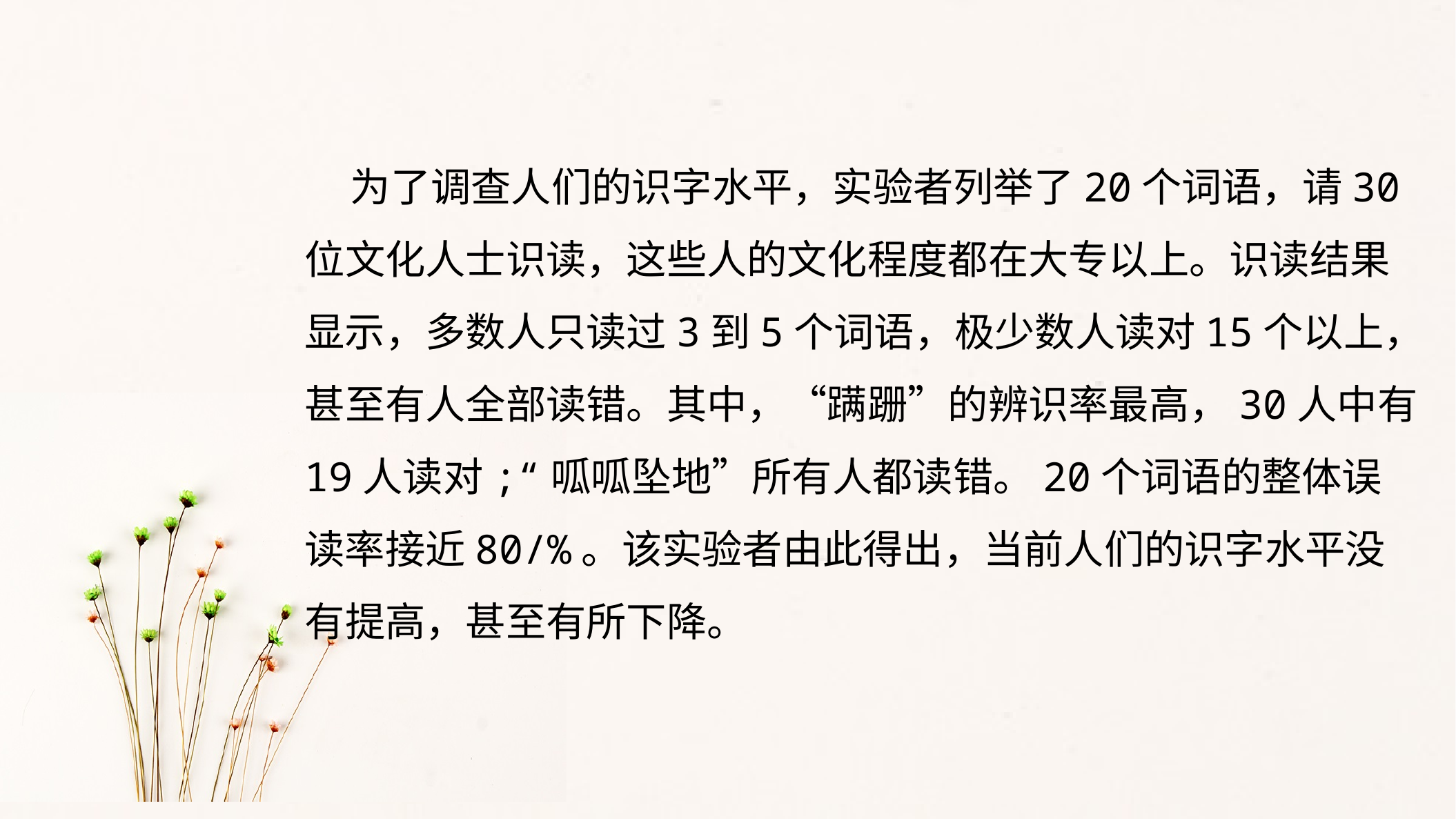

为了调查人们的识字水平，实验者列举了20个词语，请30位文化人士识读，这些人的文化程度都在大专以上。识读结果显示，多数人只读过3到5个词语，极少数人读对15个以上，甚至有人全部读错。其中，“蹒跚”的辨识率最高，30人中有19人读对;“呱呱坠地”所有人都读错。20个词语的整体误读率接近80/%。该实验者由此得出，当前人们的识字水平没有提高，甚至有所下降。